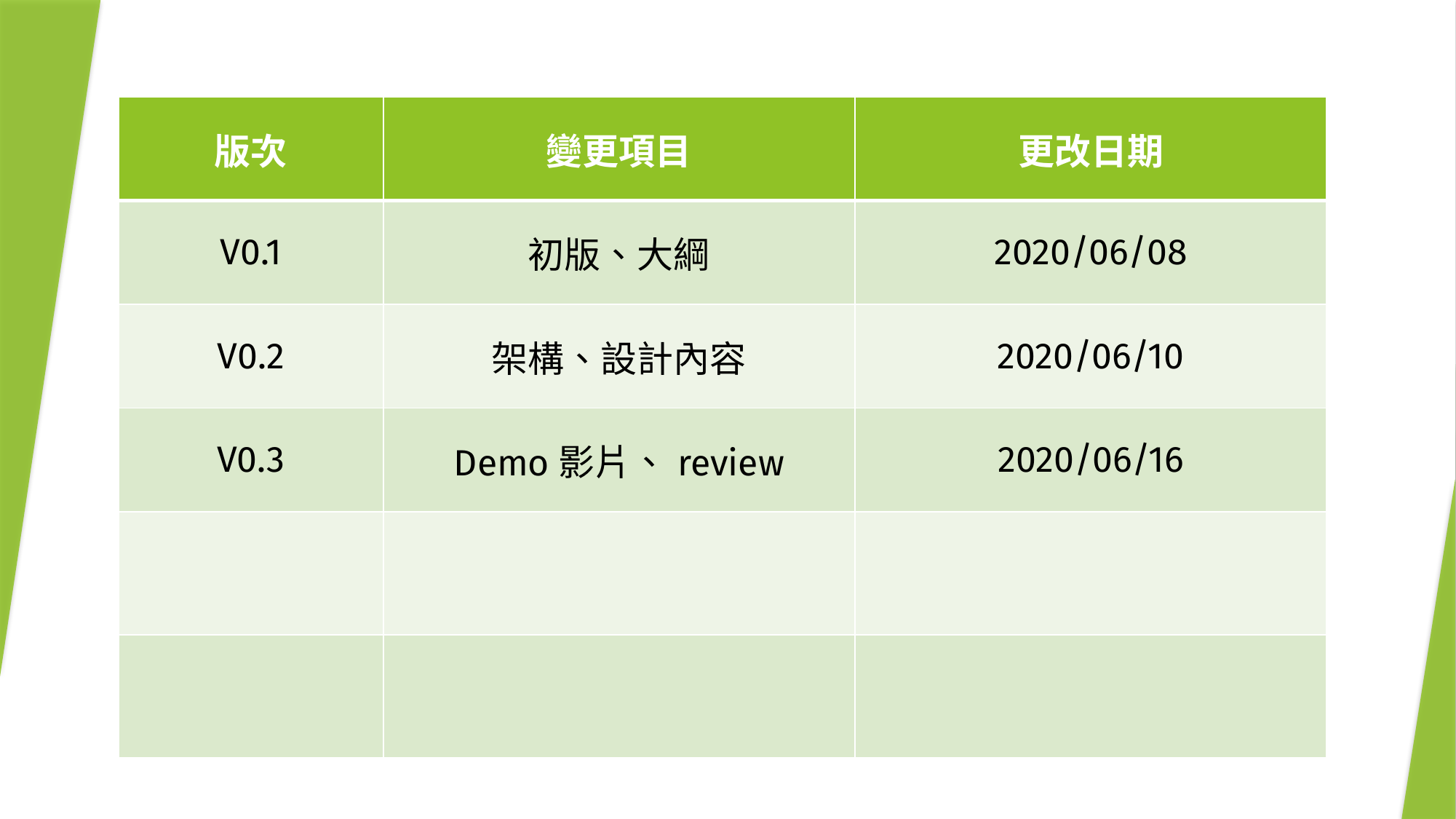

| 版次 | 變更項目 | 更改日期 |
| --- | --- | --- |
| V0.1 | 初版、大綱 | 2020/06/08 |
| V0.2 | 架構、設計內容 | 2020/06/10 |
| V0.3 | Demo影片、review | 2020/06/16 |
|  |  |  |
|  |  |  |